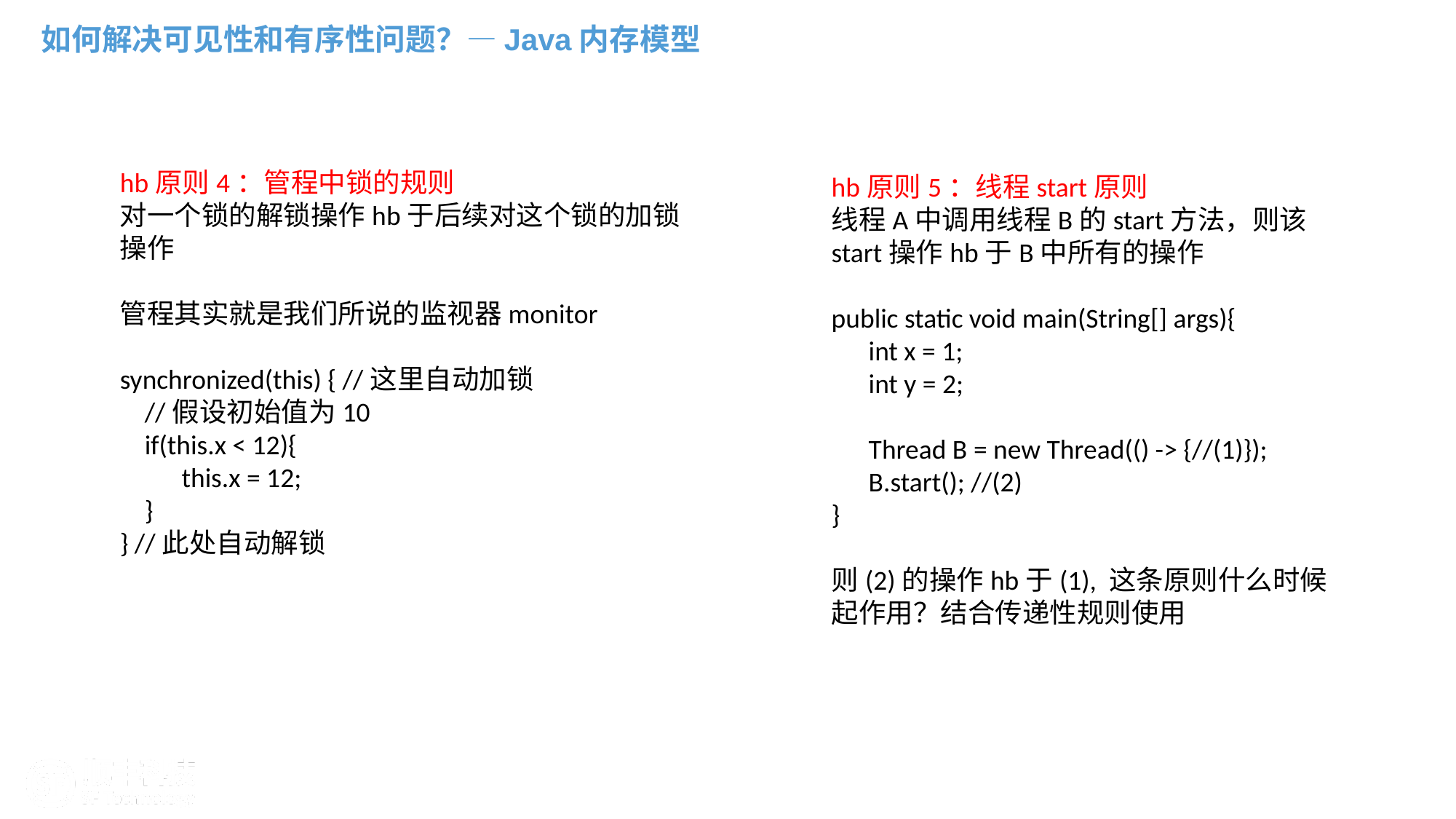

如何解决可见性和有序性问题？—Java内存模型
hb原则4：管程中锁的规则
对一个锁的解锁操作hb于后续对这个锁的加锁操作

管程其实就是我们所说的监视器monitor

synchronized(this) { //这里自动加锁
    //假设初始值为10
    if(this.x < 12){
          this.x = 12;
    }
} //此处自动解锁

hb原则5：线程start原则
线程A中调用线程B的start方法，则该start操作hb于B中所有的操作

public static void main(String[] args){
      int x = 1;
      int y = 2;

      Thread B = new Thread(() -> {//(1)});
      B.start(); //(2)
}

则(2)的操作hb于(1), 这条原则什么时候起作用？结合传递性规则使用